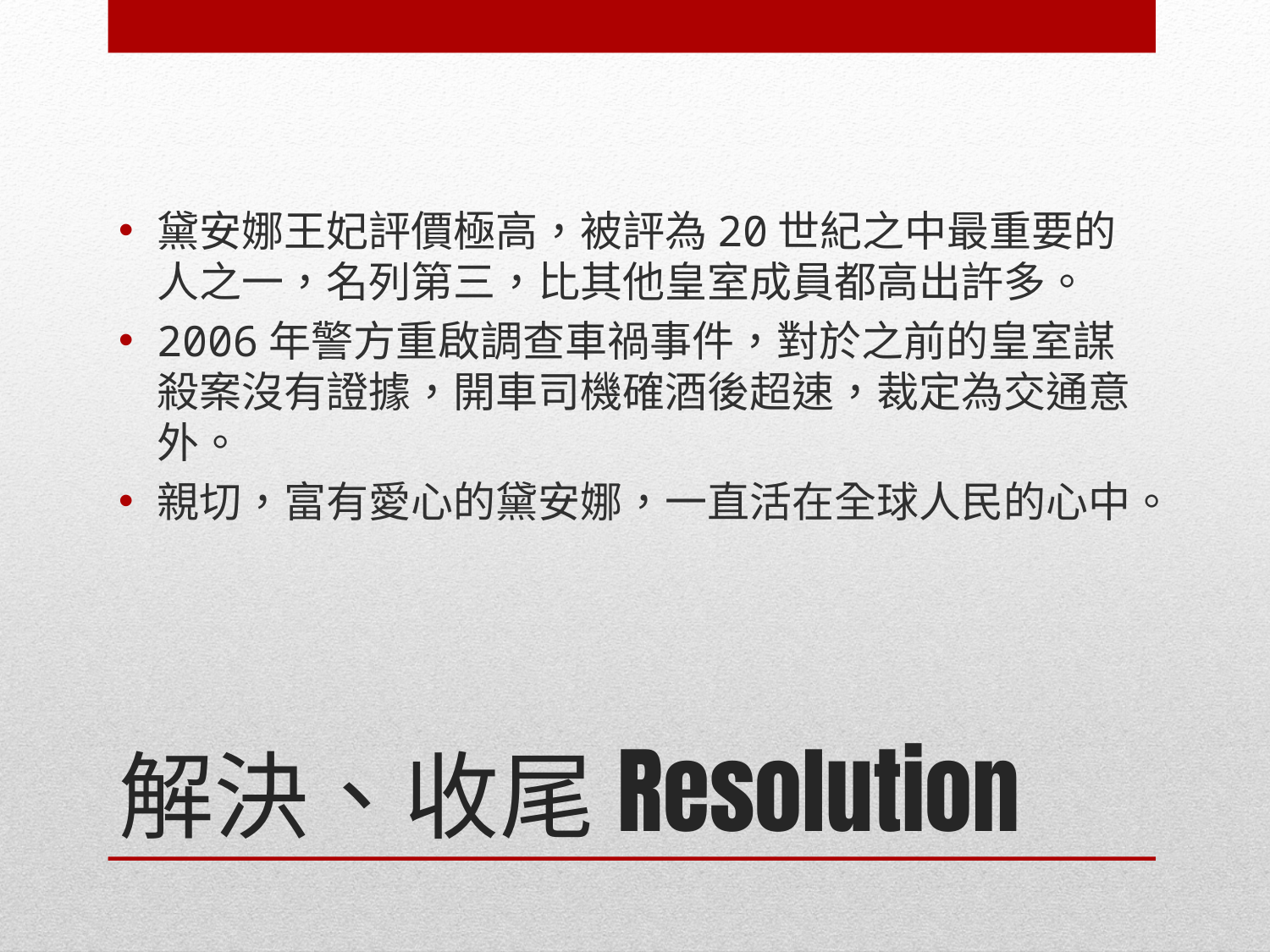

黛安娜王妃評價極高，被評為20世紀之中最重要的人之一，名列第三，比其他皇室成員都高出許多。
2006年警方重啟調查車禍事件，對於之前的皇室謀殺案沒有證據，開車司機確酒後超速，裁定為交通意外。
親切，富有愛心的黛安娜，一直活在全球人民的心中。
# 解決、收尾Resolution